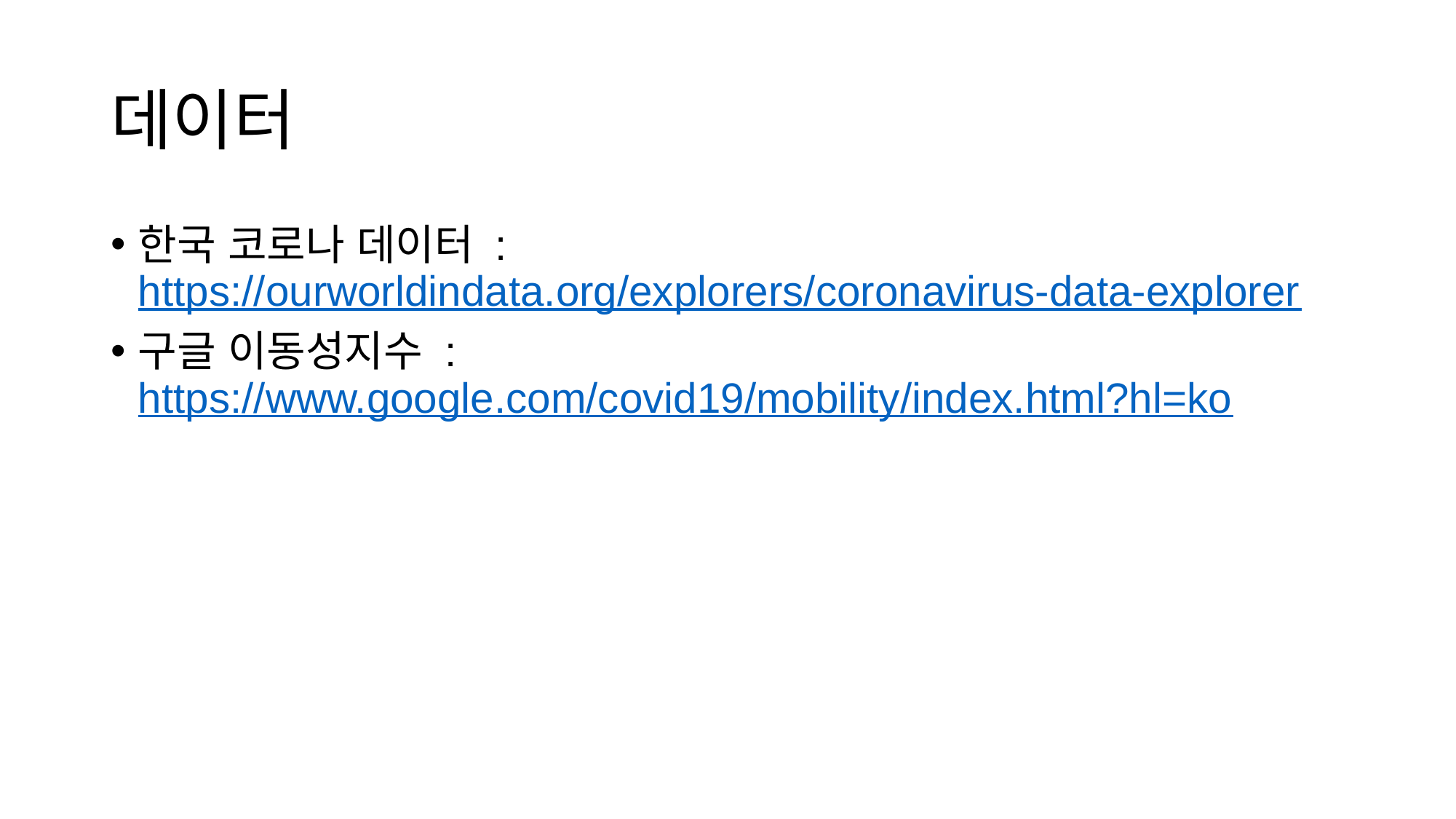

# 데이터
한국 코로나 데이터 : https://ourworldindata.org/explorers/coronavirus-data-explorer
구글 이동성지수 : https://www.google.com/covid19/mobility/index.html?hl=ko